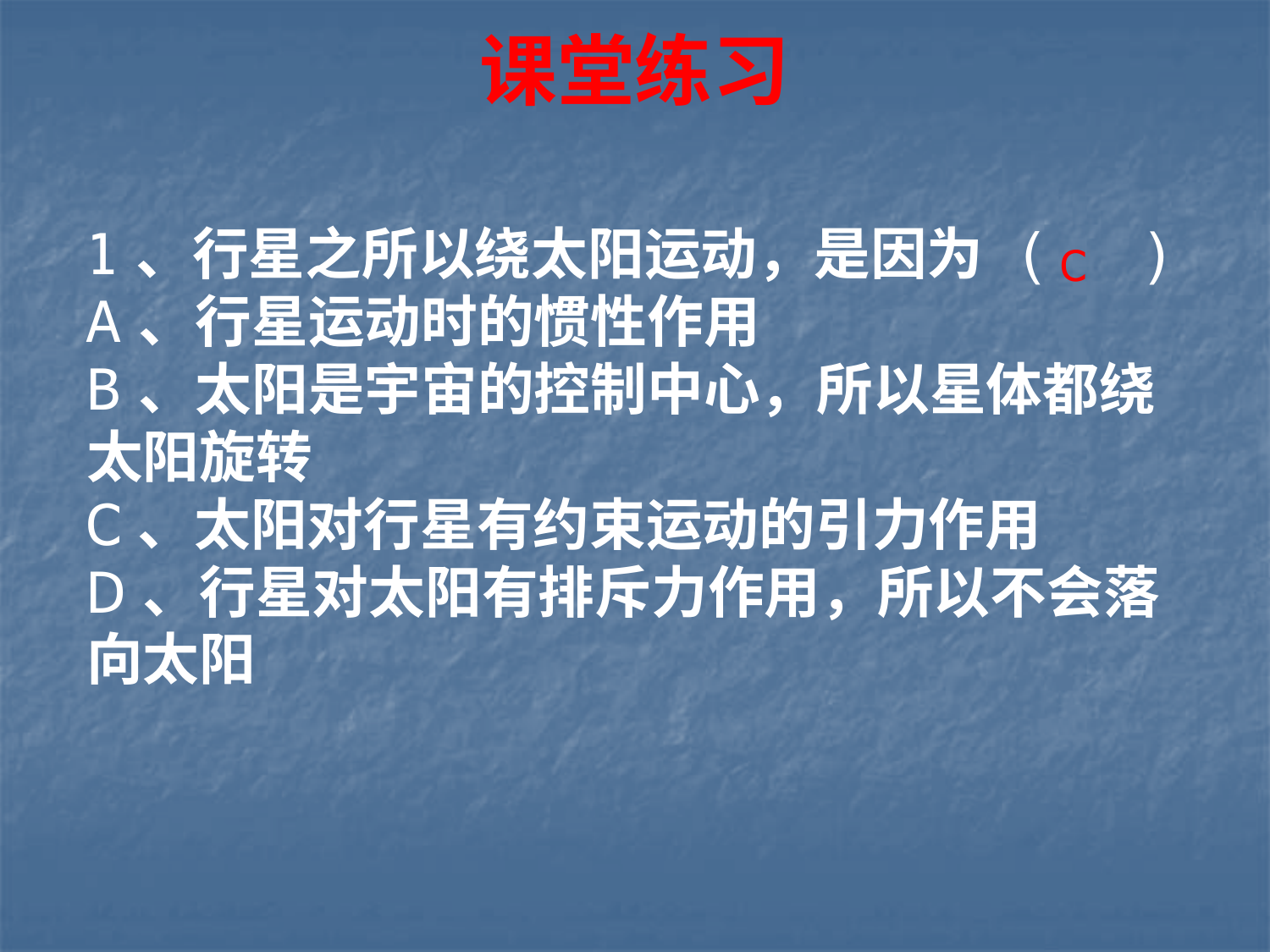

# 课堂练习
1、行星之所以绕太阳运动，是因为  (      )
A、行星运动时的惯性作用
B、太阳是宇宙的控制中心，所以星体都绕太阳旋转
C、太阳对行星有约束运动的引力作用
D、行星对太阳有排斥力作用，所以不会落向太阳
C